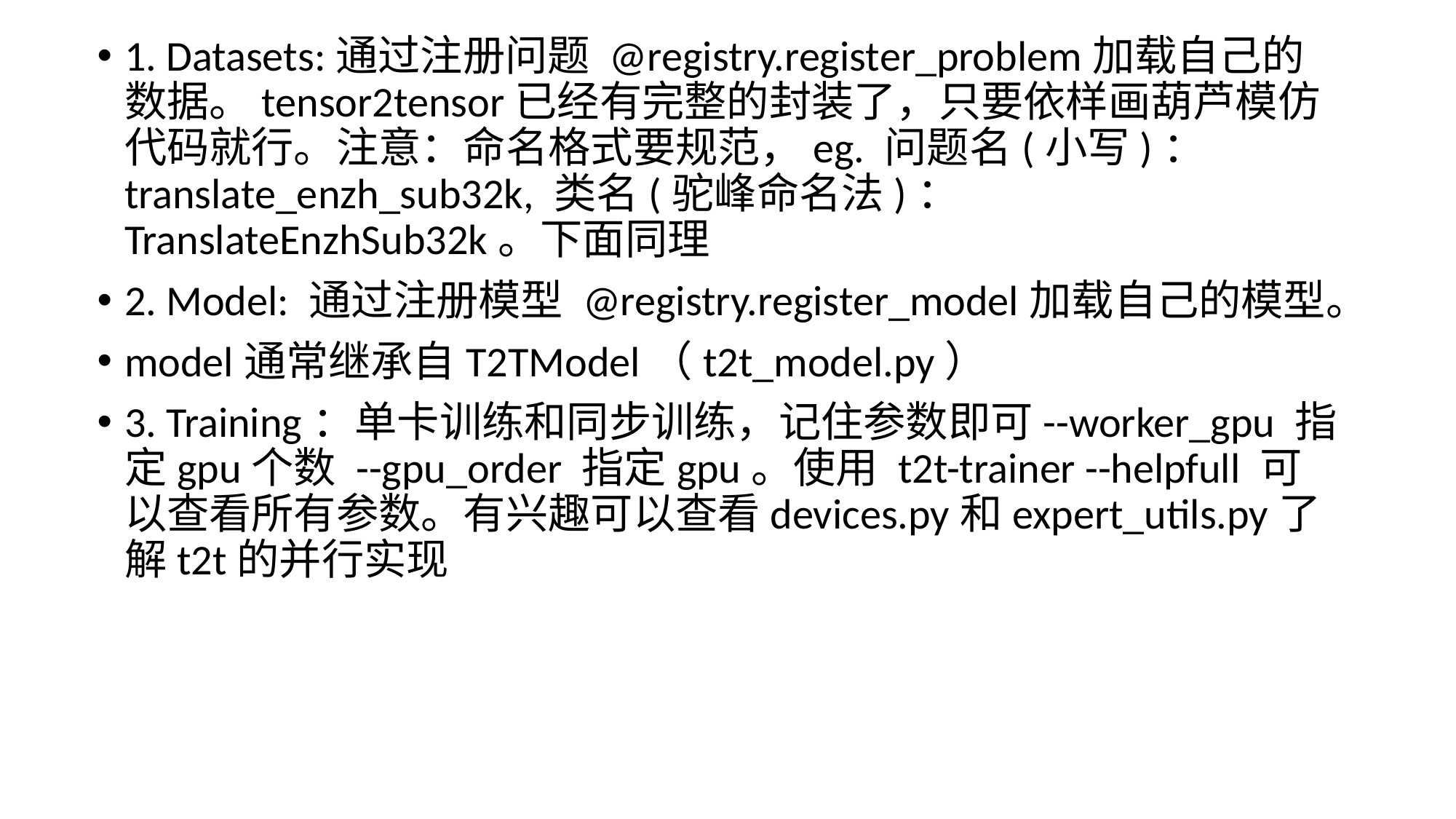

1. Datasets:通过注册问题 @registry.register_problem加载自己的数据。tensor2tensor已经有完整的封装了，只要依样画葫芦模仿代码就行。注意：命名格式要规范，eg. 问题名(小写)：translate_enzh_sub32k, 类名(驼峰命名法)： TranslateEnzhSub32k。下面同理
2. Model: 通过注册模型 @registry.register_model加载自己的模型。
model通常继承自T2TModel（t2t_model.py）
3. Training：单卡训练和同步训练，记住参数即可--worker_gpu 指定gpu个数 --gpu_order 指定gpu。使用 t2t-trainer --helpfull 可以查看所有参数。有兴趣可以查看devices.py和expert_utils.py了解t2t的并行实现